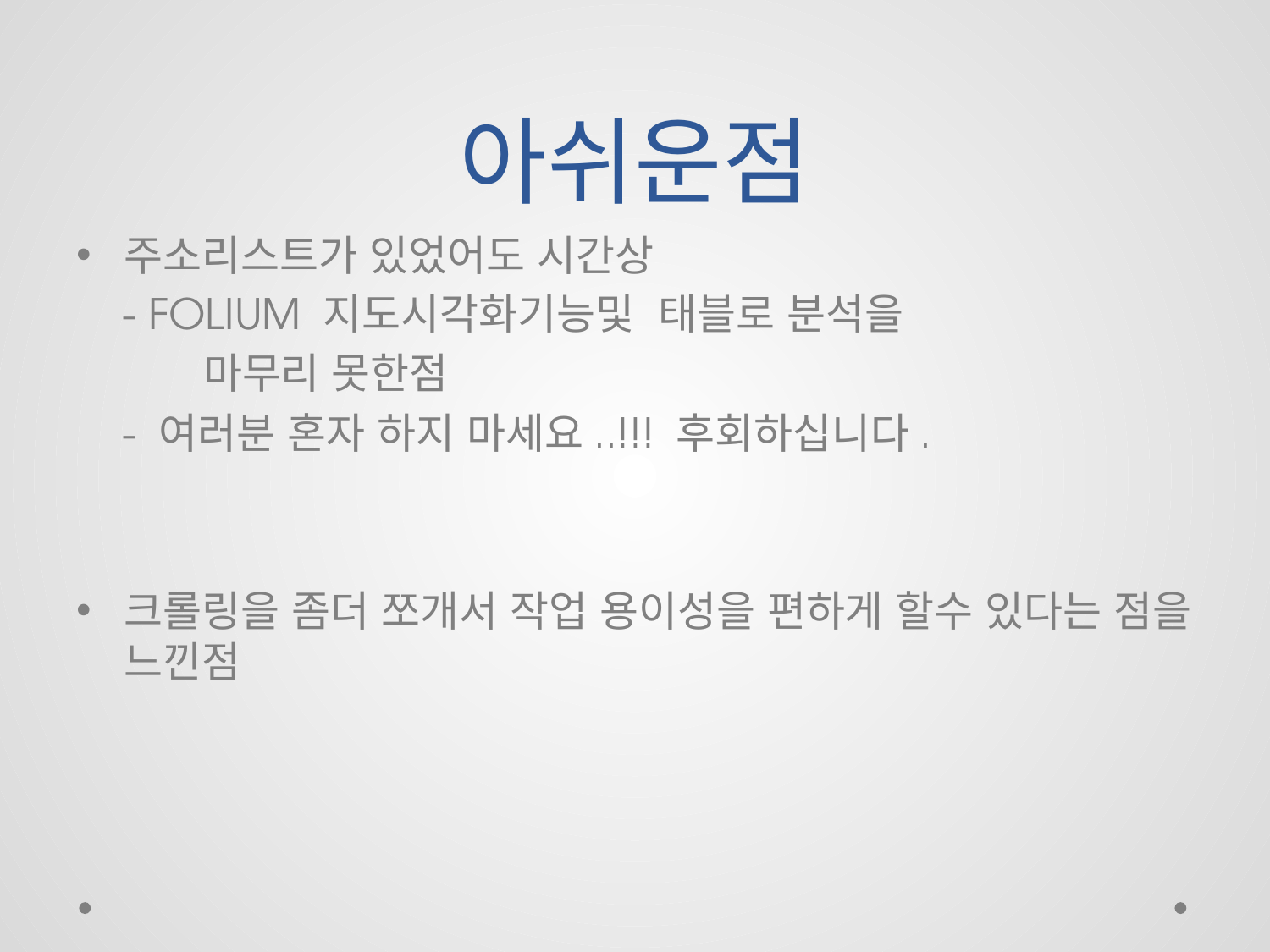

# 아쉬운점
주소리스트가 있었어도 시간상
    - FOLIUM 지도시각화기능및  태블로 분석을
	마무리 못한점
    - 여러분 혼자 하지 마세요..!!! 후회하십니다.

크롤링을 좀더 쪼개서 작업 용이성을 편하게 할수 있다는 점을 느낀점